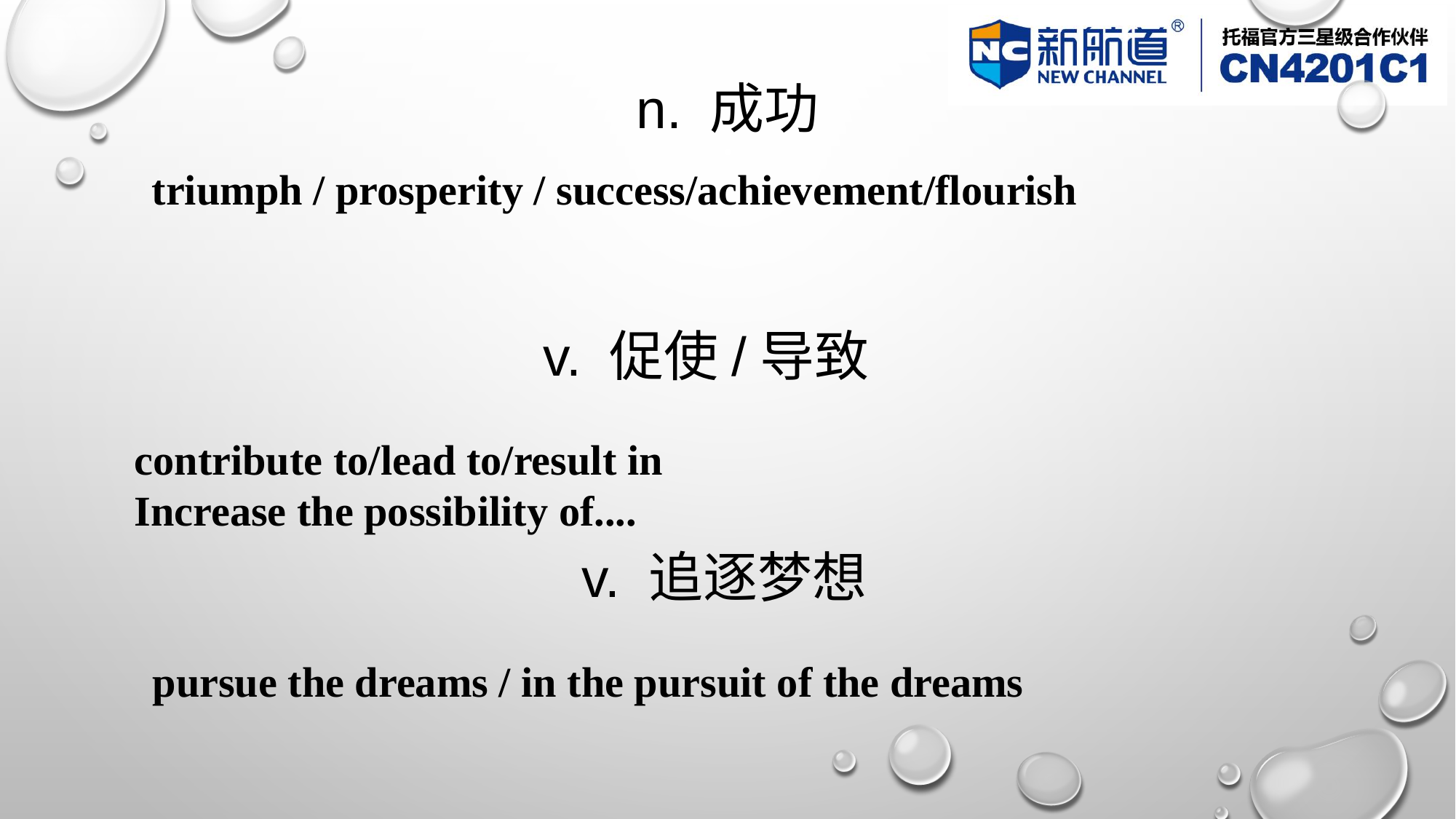

# n. 成功
 triumph / prosperity / success/achievement/flourish

v. 促使/导致
contribute to/lead to/result in
Increase the possibility of....
v. 追逐梦想
pursue the dreams / in the pursuit of the dreams